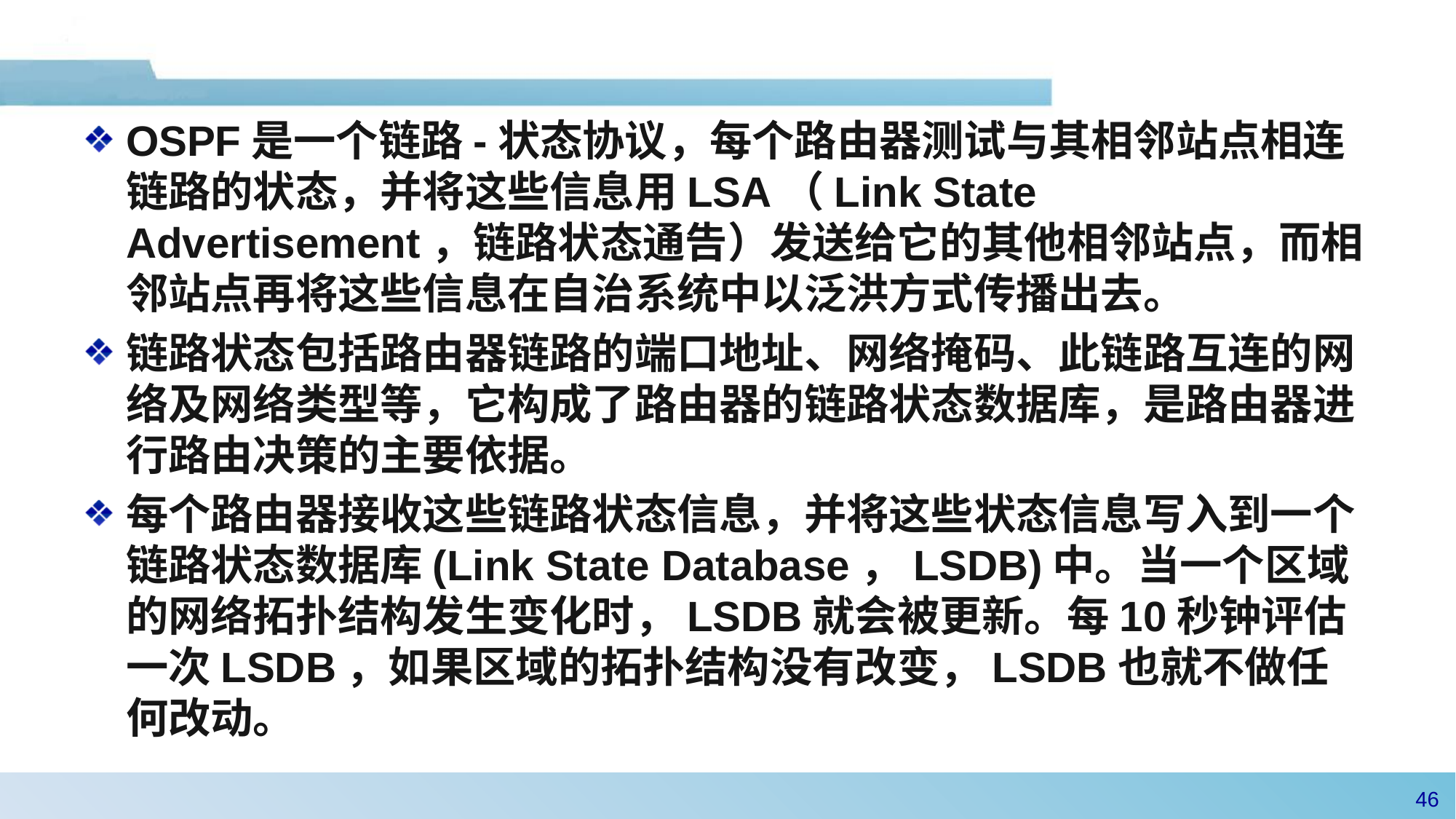

OSPF是一个链路-状态协议，每个路由器测试与其相邻站点相连链路的状态，并将这些信息用LSA（Link State Advertisement，链路状态通告）发送给它的其他相邻站点，而相邻站点再将这些信息在自治系统中以泛洪方式传播出去。
链路状态包括路由器链路的端口地址、网络掩码、此链路互连的网络及网络类型等，它构成了路由器的链路状态数据库，是路由器进行路由决策的主要依据。
每个路由器接收这些链路状态信息，并将这些状态信息写入到一个链路状态数据库(Link State Database，LSDB)中。当一个区域的网络拓扑结构发生变化时，LSDB就会被更新。每10秒钟评估一次LSDB，如果区域的拓扑结构没有改变，LSDB也就不做任何改动。
46